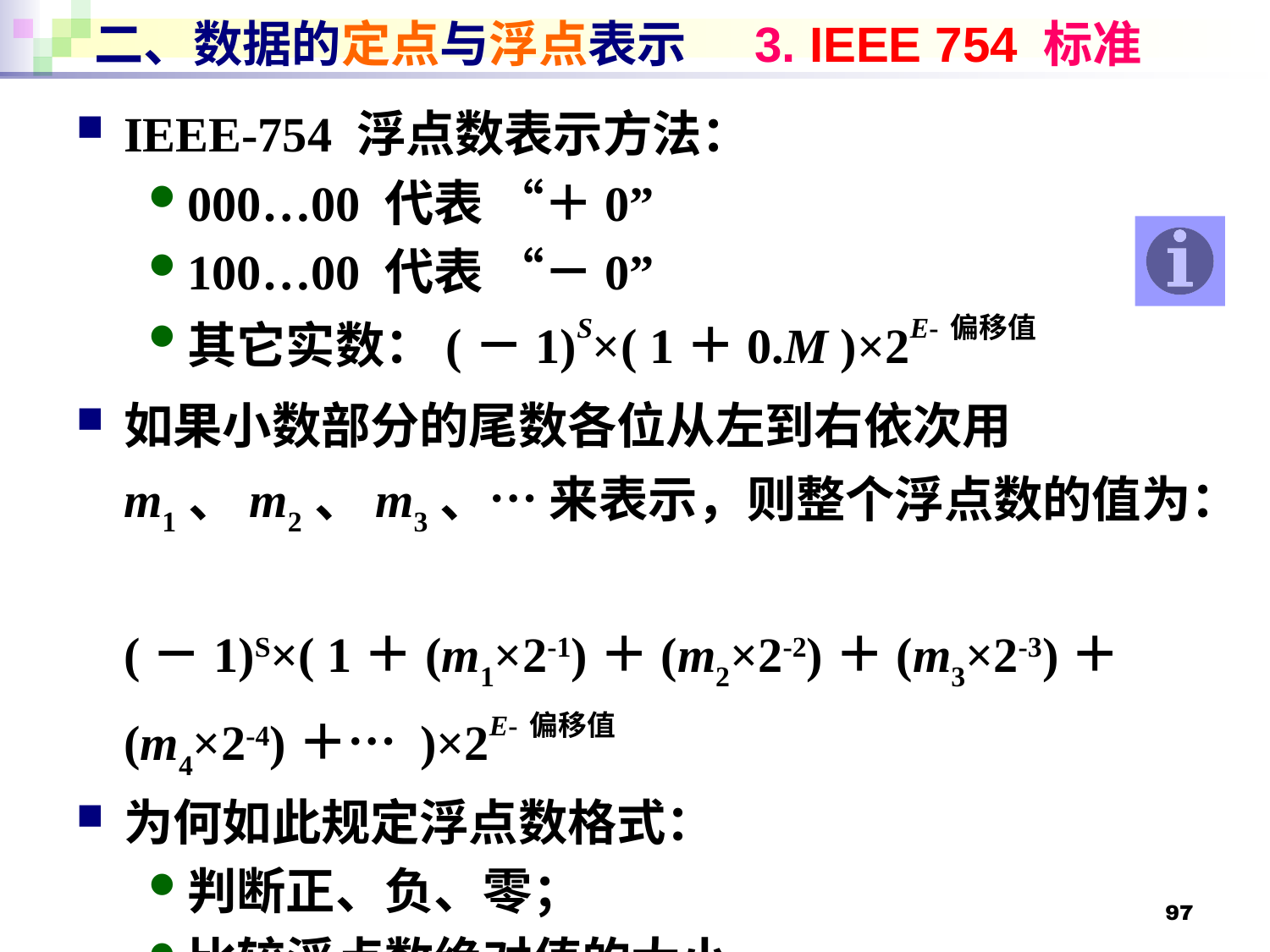

# 二、数据的定点与浮点表示     3. IEEE 754 标准
IEEE-754 浮点数表示方法：
000…00 代表 “＋0”
100…00 代表 “－0”
其它实数：(－1)S×( 1＋0.M )×2E-偏移值
如果小数部分的尾数各位从左到右依次用
m1、m2、m3、… 来表示，则整个浮点数的值为：
(－1)S×( 1＋(m1×2-1)＋(m2×2-2)＋(m3×2-3)＋(m4×2-4)＋… )×2E-偏移值
为何如此规定浮点数格式：
判断正、负、零；
比较浮点数绝对值的大小。

97